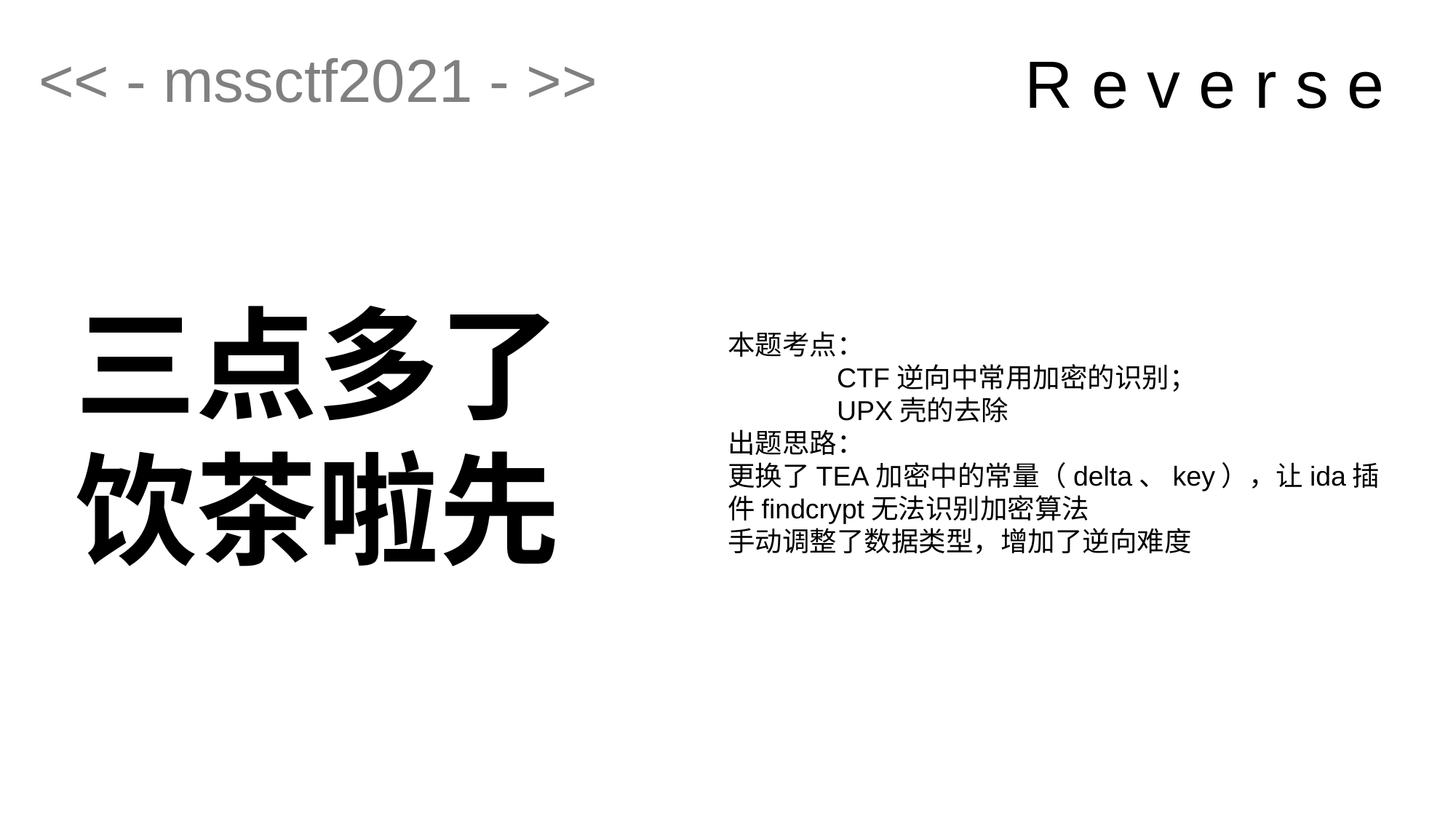

<< - mssctf2021 - >>
R e v e r s e
三点多了
饮茶啦先
本题考点：
	CTF逆向中常用加密的识别；
	UPX壳的去除
出题思路：
更换了TEA加密中的常量（delta、key），让ida插件findcrypt无法识别加密算法
手动调整了数据类型，增加了逆向难度